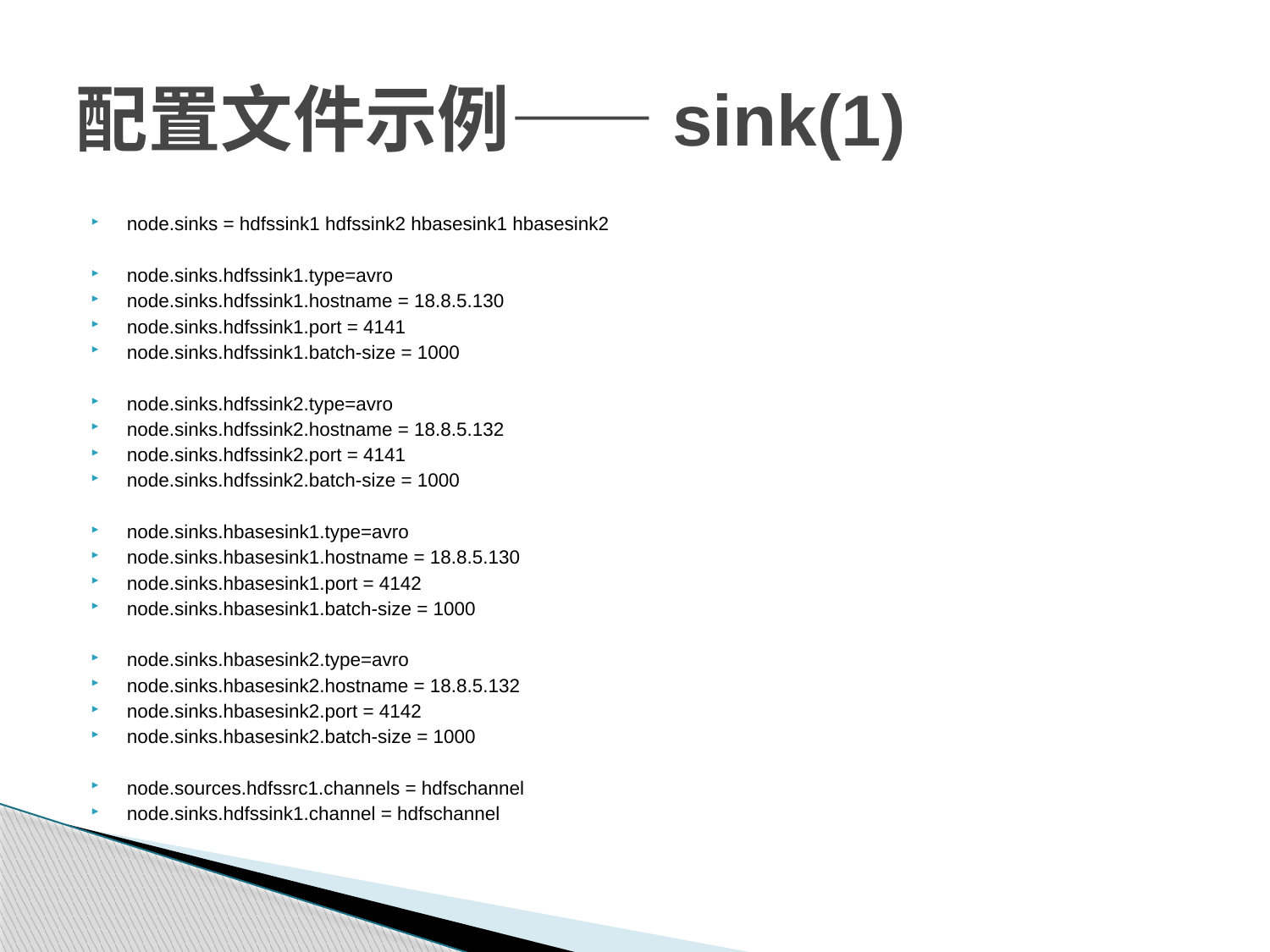

# 配置文件示例——sink(1)
node.sinks = hdfssink1 hdfssink2 hbasesink1 hbasesink2

node.sinks.hdfssink1.type=avro
node.sinks.hdfssink1.hostname = 18.8.5.130
node.sinks.hdfssink1.port = 4141
node.sinks.hdfssink1.batch-size = 1000

node.sinks.hdfssink2.type=avro
node.sinks.hdfssink2.hostname = 18.8.5.132
node.sinks.hdfssink2.port = 4141
node.sinks.hdfssink2.batch-size = 1000

node.sinks.hbasesink1.type=avro
node.sinks.hbasesink1.hostname = 18.8.5.130
node.sinks.hbasesink1.port = 4142
node.sinks.hbasesink1.batch-size = 1000

node.sinks.hbasesink2.type=avro
node.sinks.hbasesink2.hostname = 18.8.5.132
node.sinks.hbasesink2.port = 4142
node.sinks.hbasesink2.batch-size = 1000

node.sources.hdfssrc1.channels = hdfschannel
node.sinks.hdfssink1.channel = hdfschannel